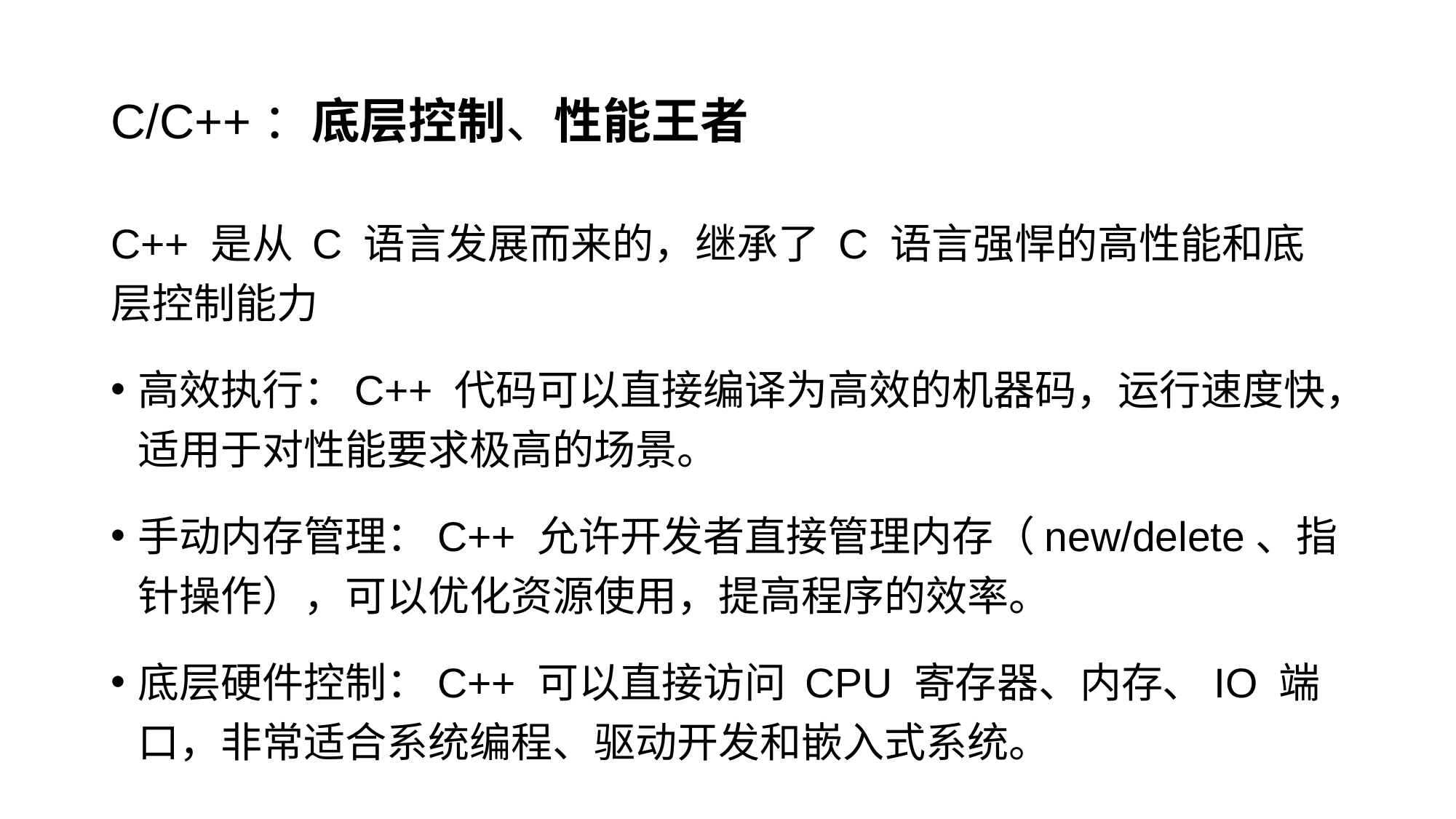

# C/C++：底层控制、性能王者
C++ 是从 C 语言发展而来的，继承了 C 语言强悍的高性能和底层控制能力
高效执行：C++ 代码可以直接编译为高效的机器码，运行速度快，适用于对性能要求极高的场景。
手动内存管理：C++ 允许开发者直接管理内存（new/delete、指针操作），可以优化资源使用，提高程序的效率。
底层硬件控制：C++ 可以直接访问 CPU 寄存器、内存、IO 端口，非常适合系统编程、驱动开发和嵌入式系统。